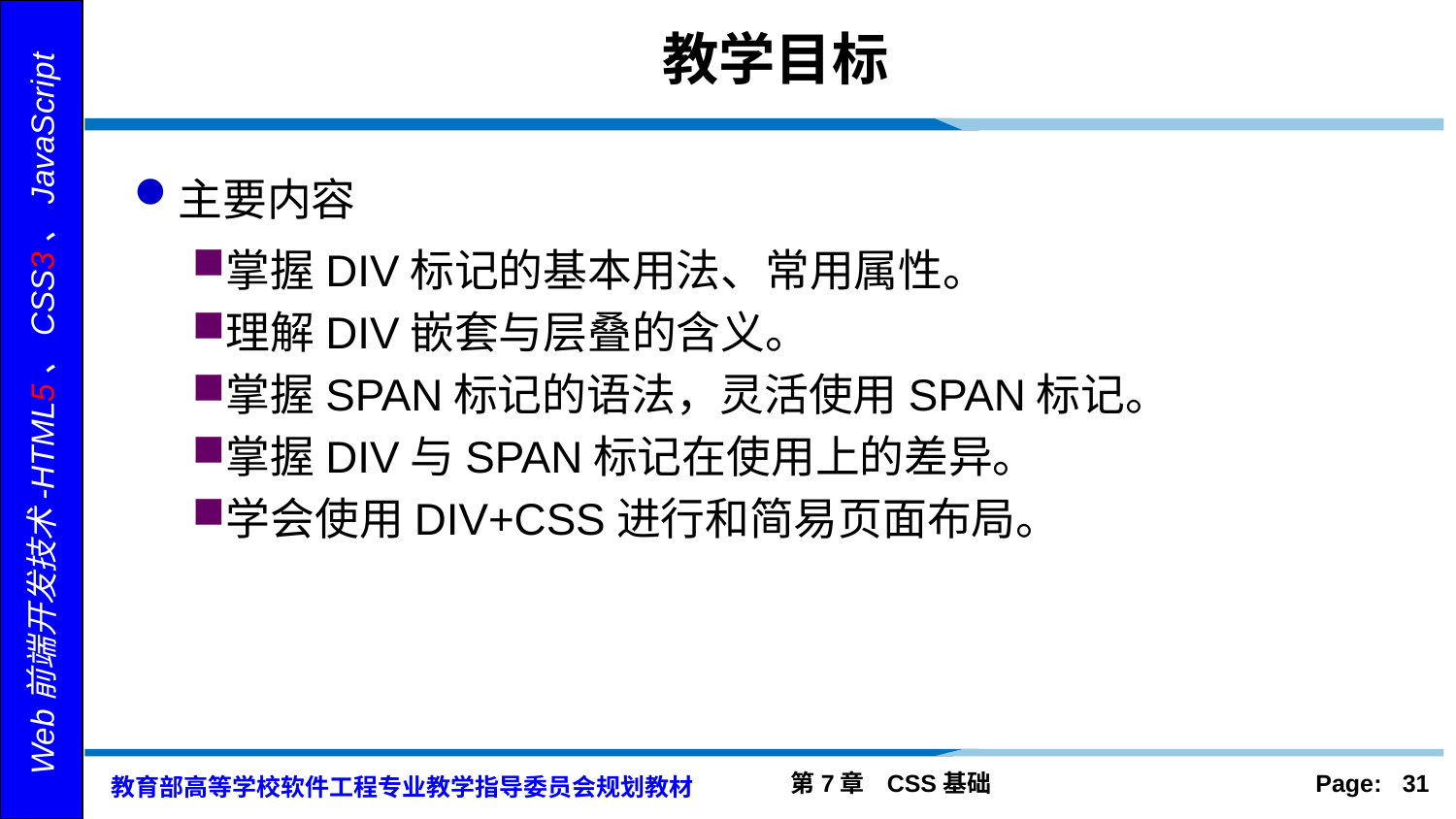

# 教学目标
主要内容
掌握DIV标记的基本用法、常用属性。
理解DIV嵌套与层叠的含义。
掌握SPAN标记的语法，灵活使用SPAN标记。
掌握DIV与SPAN标记在使用上的差异。
学会使用DIV+CSS进行和简易页面布局。